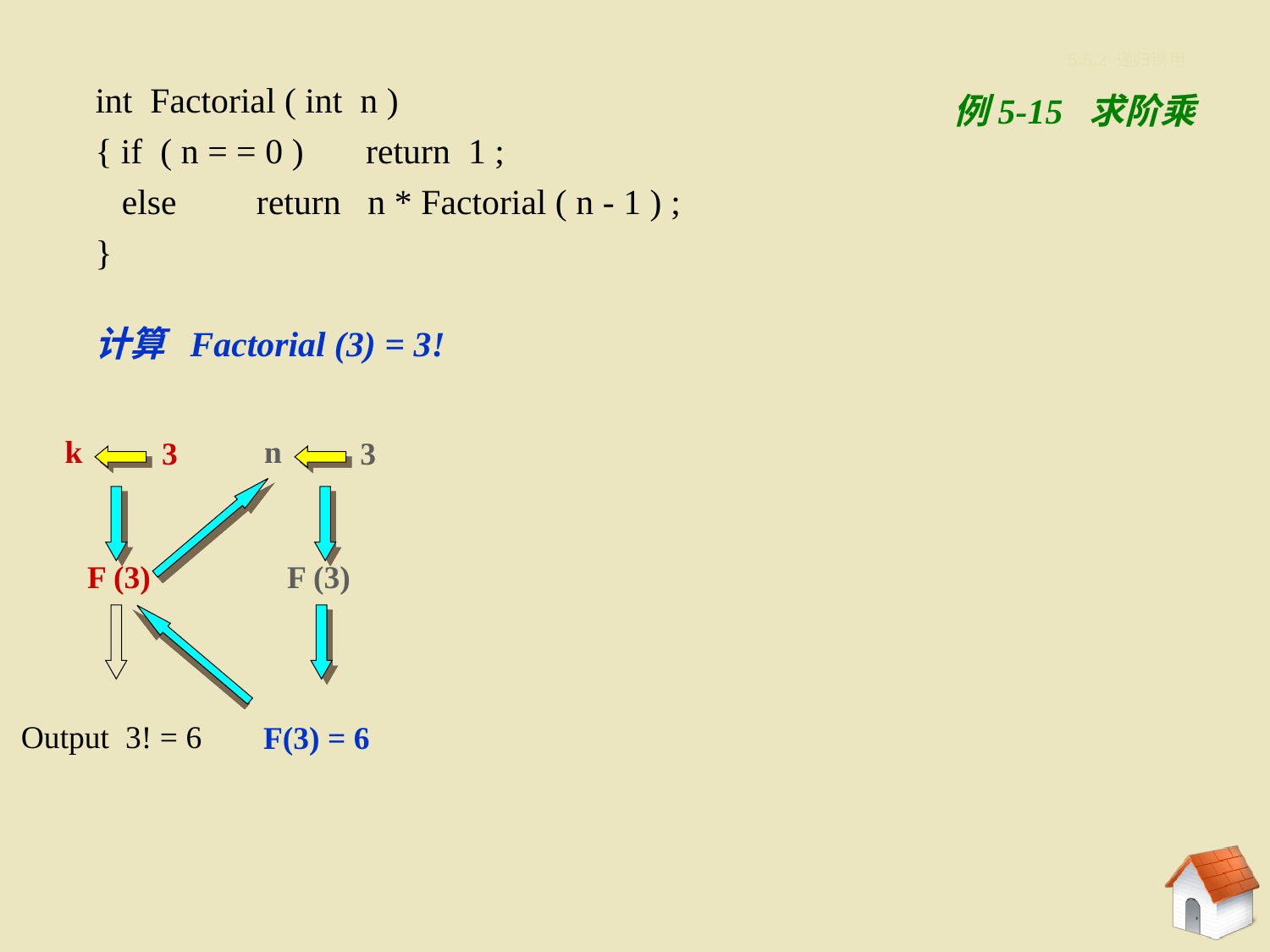

5.5.2 递归调用
int  Factorial ( int  n )
{ if  ( n = = 0 )       return  1 ;
   else         return   n * Factorial ( n - 1 ) ;
}
例5-15  求阶乘
计算  Factorial (3) = 3!
k
n
3
3

F (3)
F (3)

Output  3! = 6

F(3) = 6